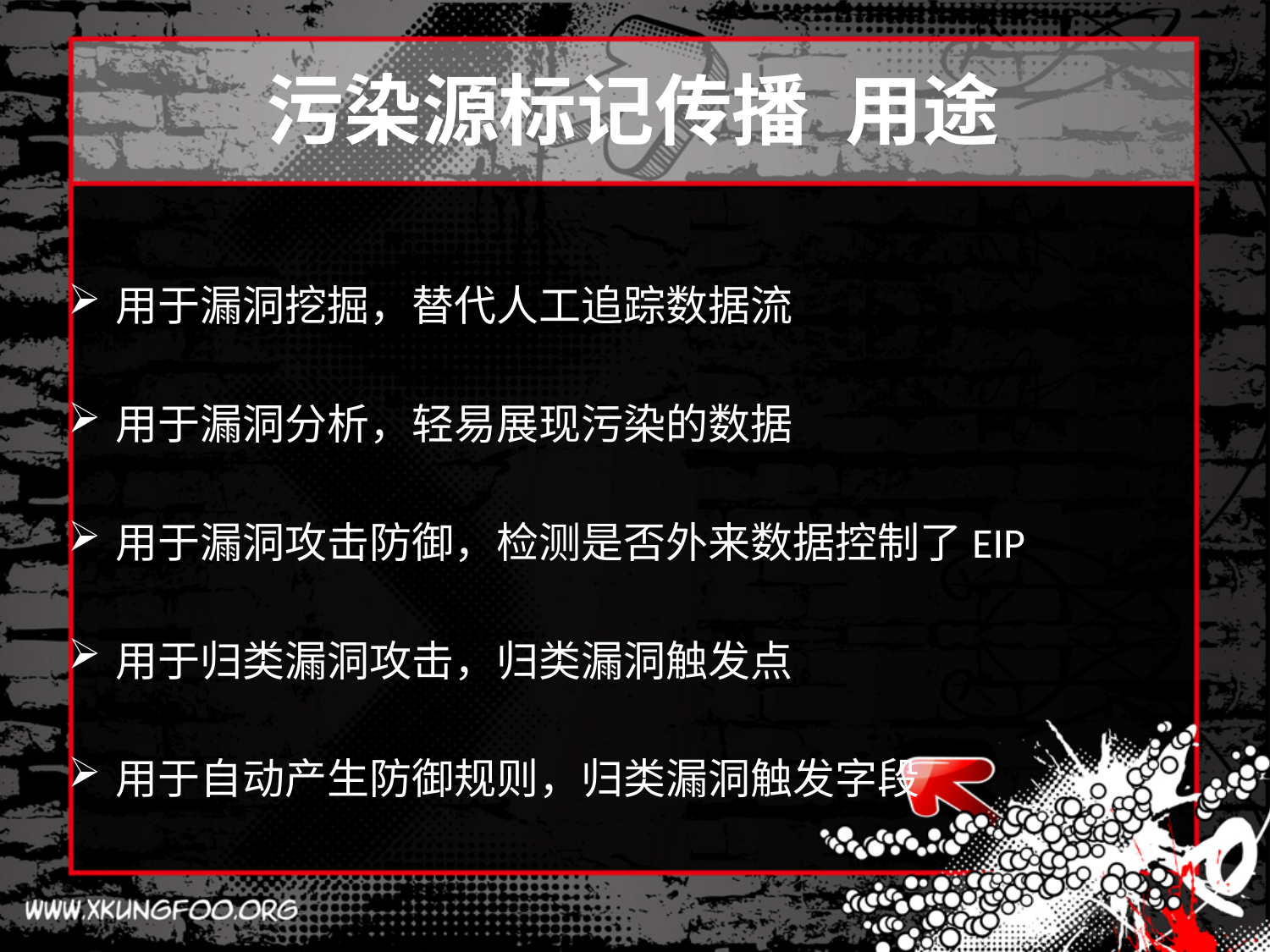

# 污染源标记传播  用途

用于漏洞挖掘，替代人工追踪数据流

用于漏洞分析，轻易展现污染的数据

用于漏洞攻击防御，检测是否外来数据控制了EIP

用于归类漏洞攻击，归类漏洞触发点

用于自动产生防御规则，归类漏洞触发字段